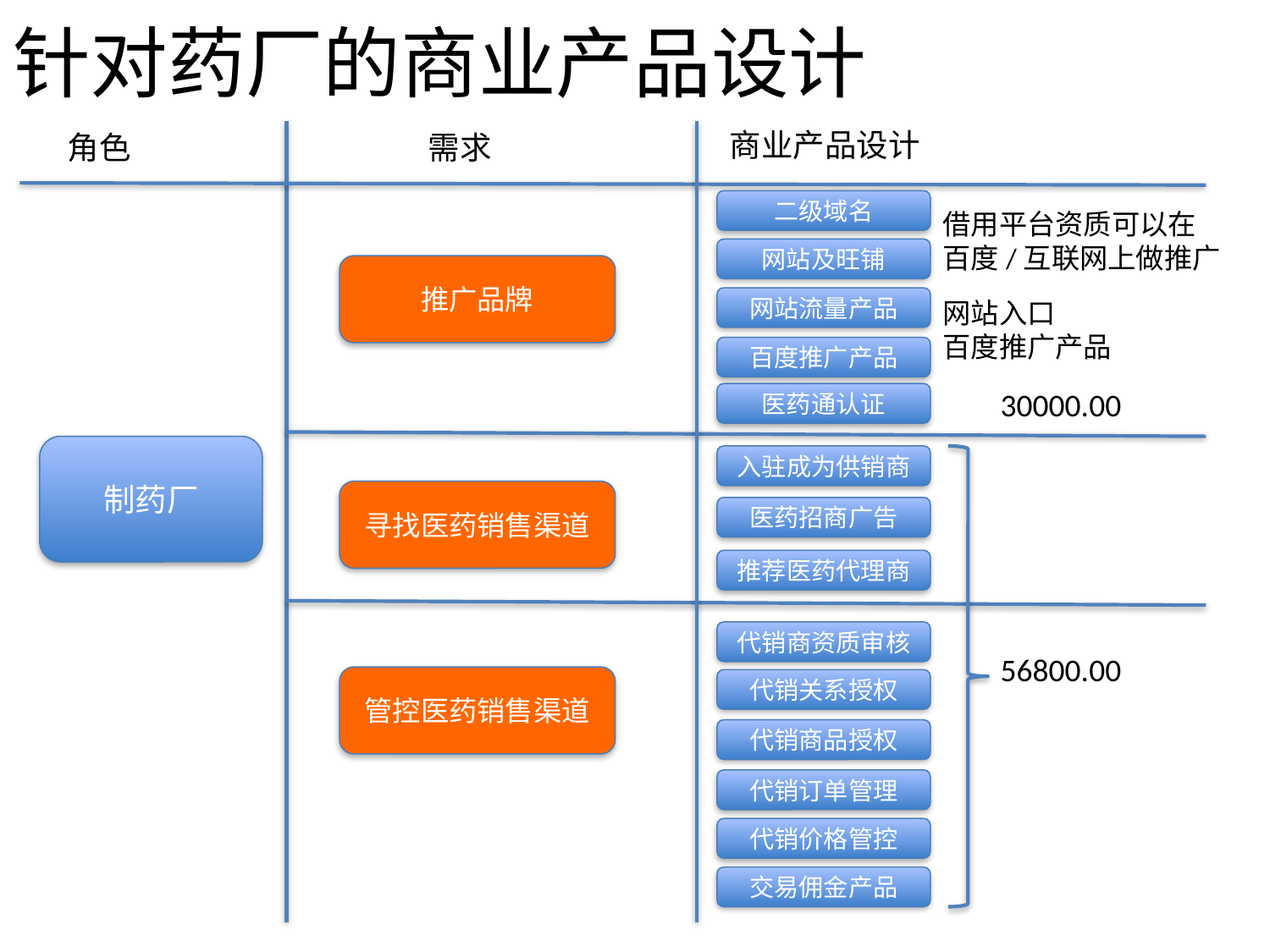

# 针对药厂的商业产品设计
商业产品设计
角色
需求
二级域名
借用平台资质可以在百度/互联网上做推广
网站及旺铺
推广品牌
网站流量产品
网站入口
百度推广产品
百度推广产品
30000.00
医药通认证
制药厂
入驻成为供销商

寻找医药销售渠道
医药招商广告
推荐医药代理商
代销商资质审核
56800.00
管控医药销售渠道
代销关系授权
代销商品授权
代销订单管理
代销价格管控
交易佣金产品